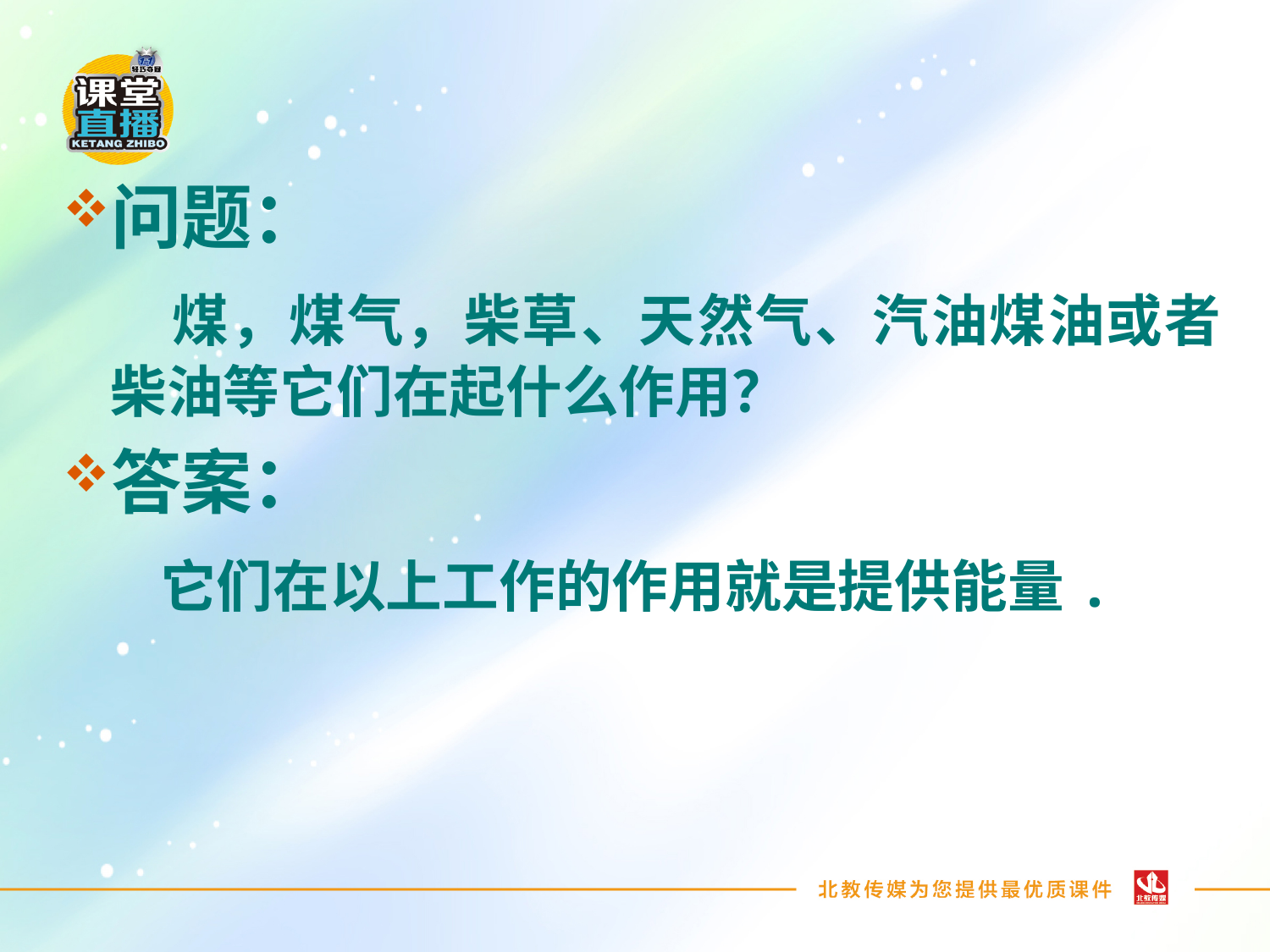

问题：
     煤，煤气，柴草、天然气、汽油煤油或者柴油等它们在起什么作用？
答案：
     它们在以上工作的作用就是提供能量.